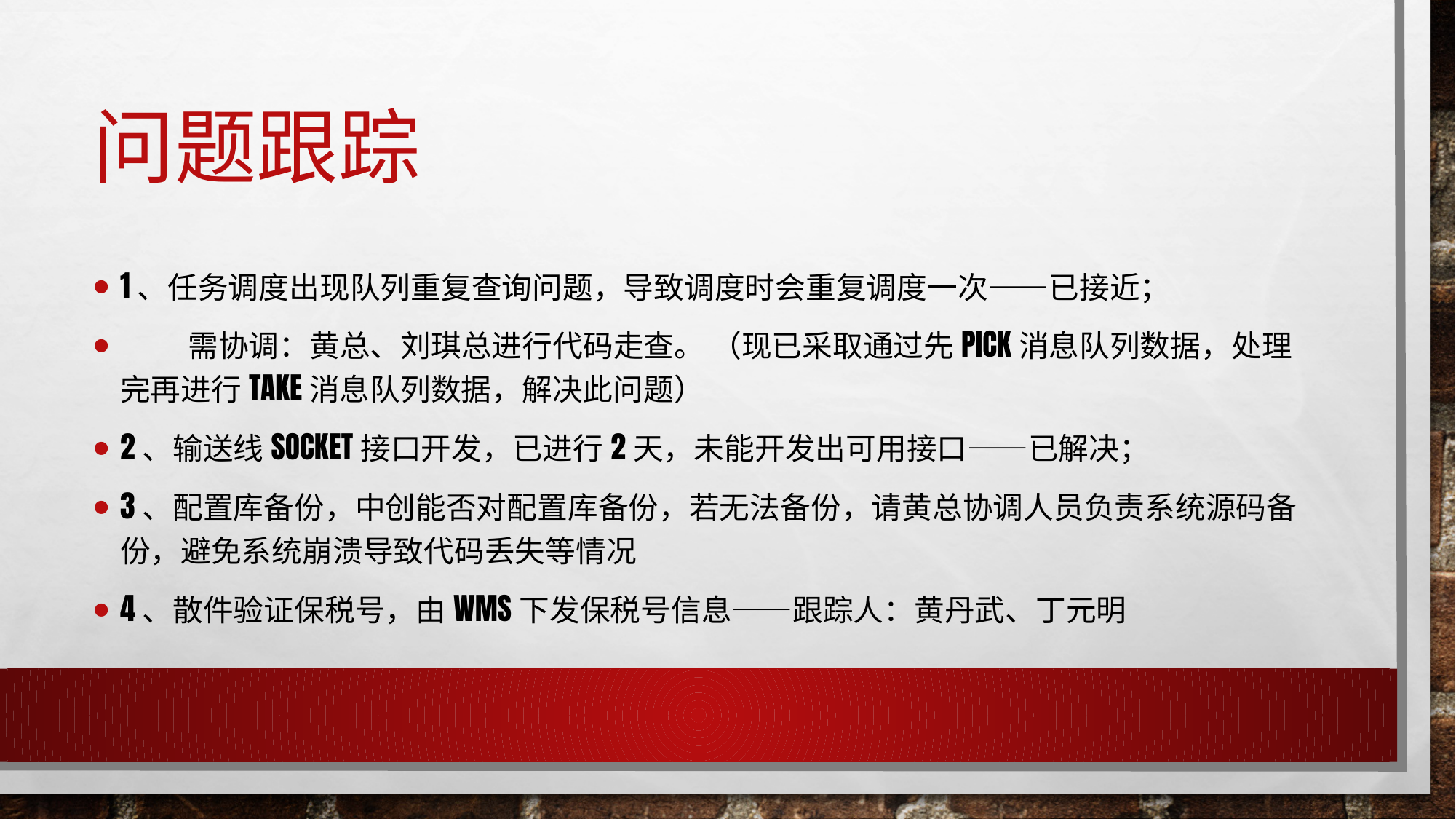

# 问题跟踪
1、任务调度出现队列重复查询问题，导致调度时会重复调度一次——已接近；
         需协调：黄总、刘琪总进行代码走查。 （现已采取通过先pick消息队列数据，处理完再进行take消息队列数据，解决此问题）
2、输送线socket接口开发，已进行2天，未能开发出可用接口——已解决；
3、配置库备份，中创能否对配置库备份，若无法备份，请黄总协调人员负责系统源码备份，避免系统崩溃导致代码丢失等情况
4、散件验证保税号，由WMS下发保税号信息——跟踪人：黄丹武、丁元明